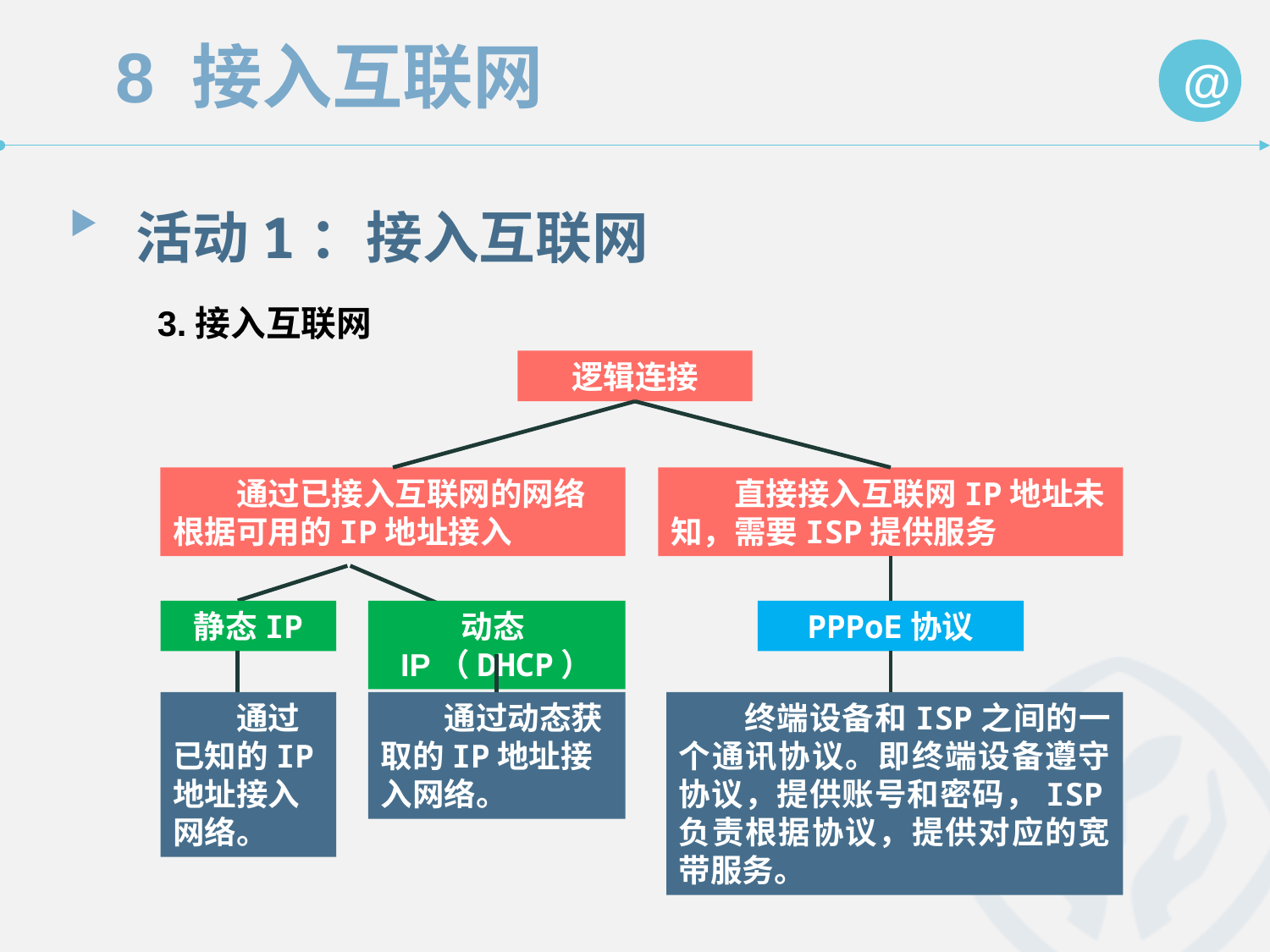

活动1：接入互联网

3.接入互联网
逻辑连接
　　通过已接入互联网的网络根据可用的IP地址接入
　　直接接入互联网IP地址未知，需要ISP提供服务
PPPoE协议
静态IP
　　通过已知的IP地址接入网络。
动态IP（DHCP）
　　通过动态获取的IP地址接入网络。
　　终端设备和ISP之间的一个通讯协议。即终端设备遵守协议，提供账号和密码，ISP负责根据协议，提供对应的宽带服务。